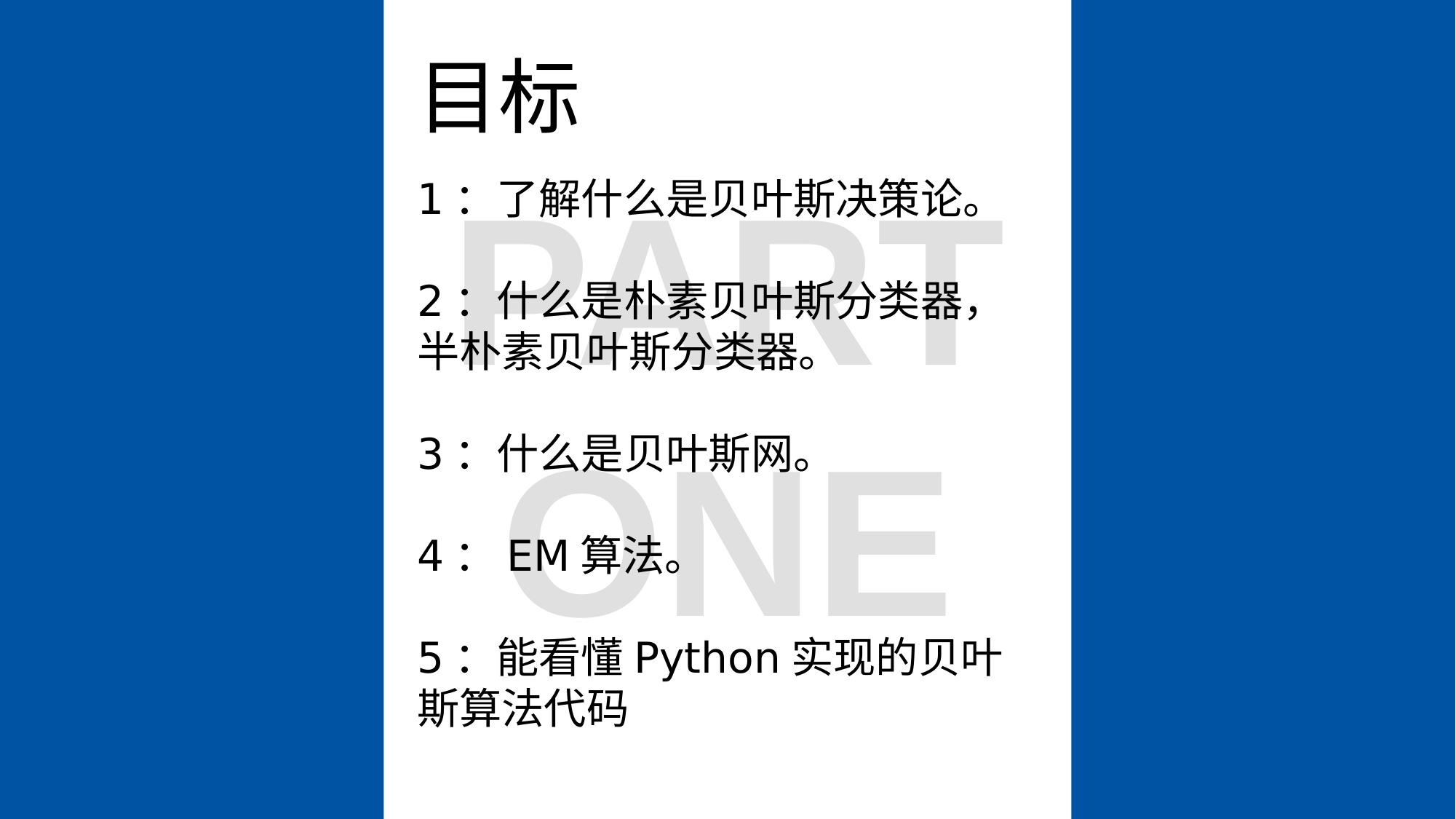

目标
PART
ONE
1：了解什么是贝叶斯决策论。

2：什么是朴素贝叶斯分类器，半朴素贝叶斯分类器。

3：什么是贝叶斯网。

4：EM算法。

5：能看懂Python实现的贝叶斯算法代码